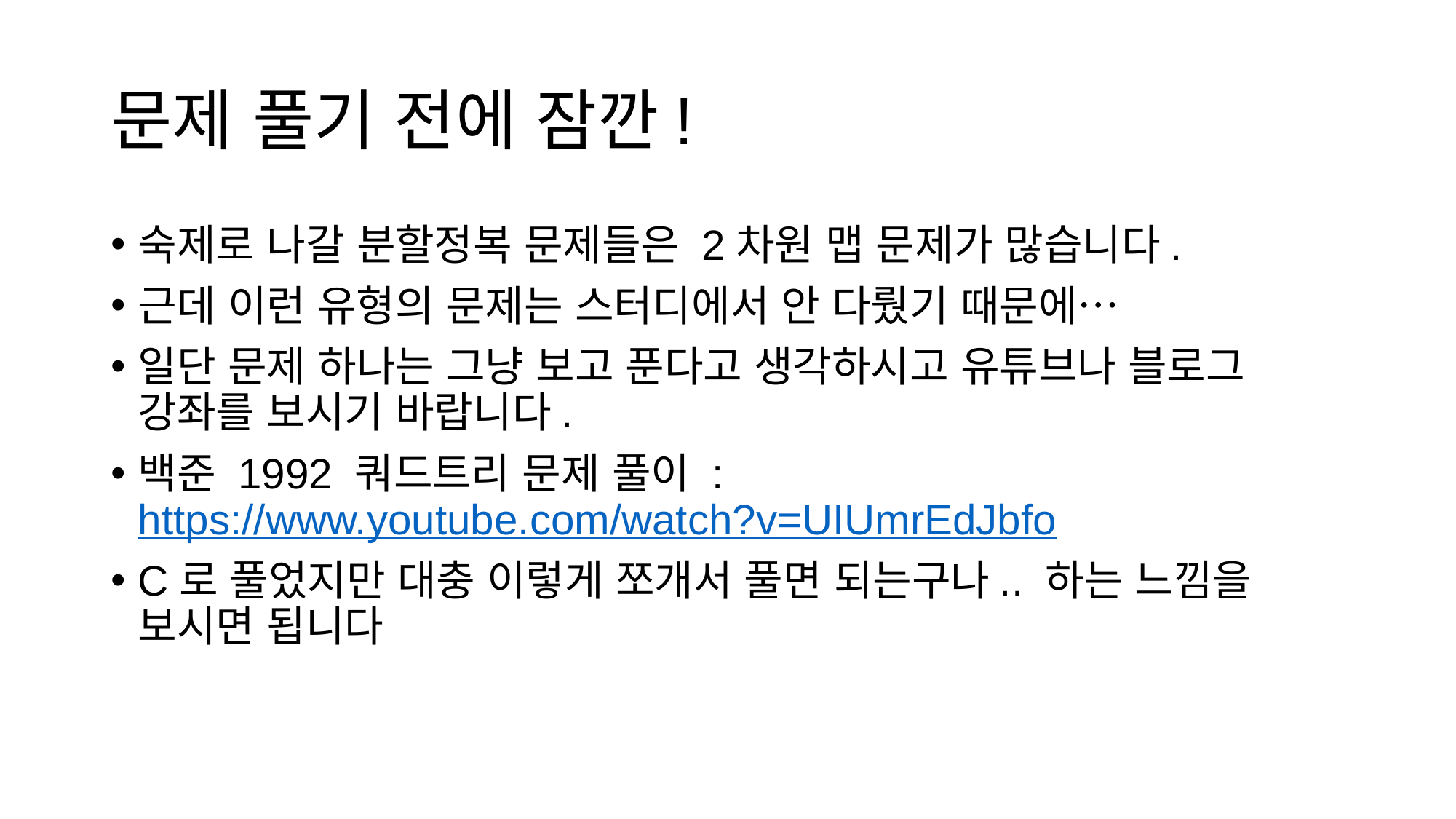

# 문제 풀기 전에 잠깐!
숙제로 나갈 분할정복 문제들은 2차원 맵 문제가 많습니다.
근데 이런 유형의 문제는 스터디에서 안 다뤘기 때문에…
일단 문제 하나는 그냥 보고 푼다고 생각하시고 유튜브나 블로그 강좌를 보시기 바랍니다.
백준 1992 쿼드트리 문제 풀이 : https://www.youtube.com/watch?v=UIUmrEdJbfo
C로 풀었지만 대충 이렇게 쪼개서 풀면 되는구나.. 하는 느낌을 보시면 됩니다